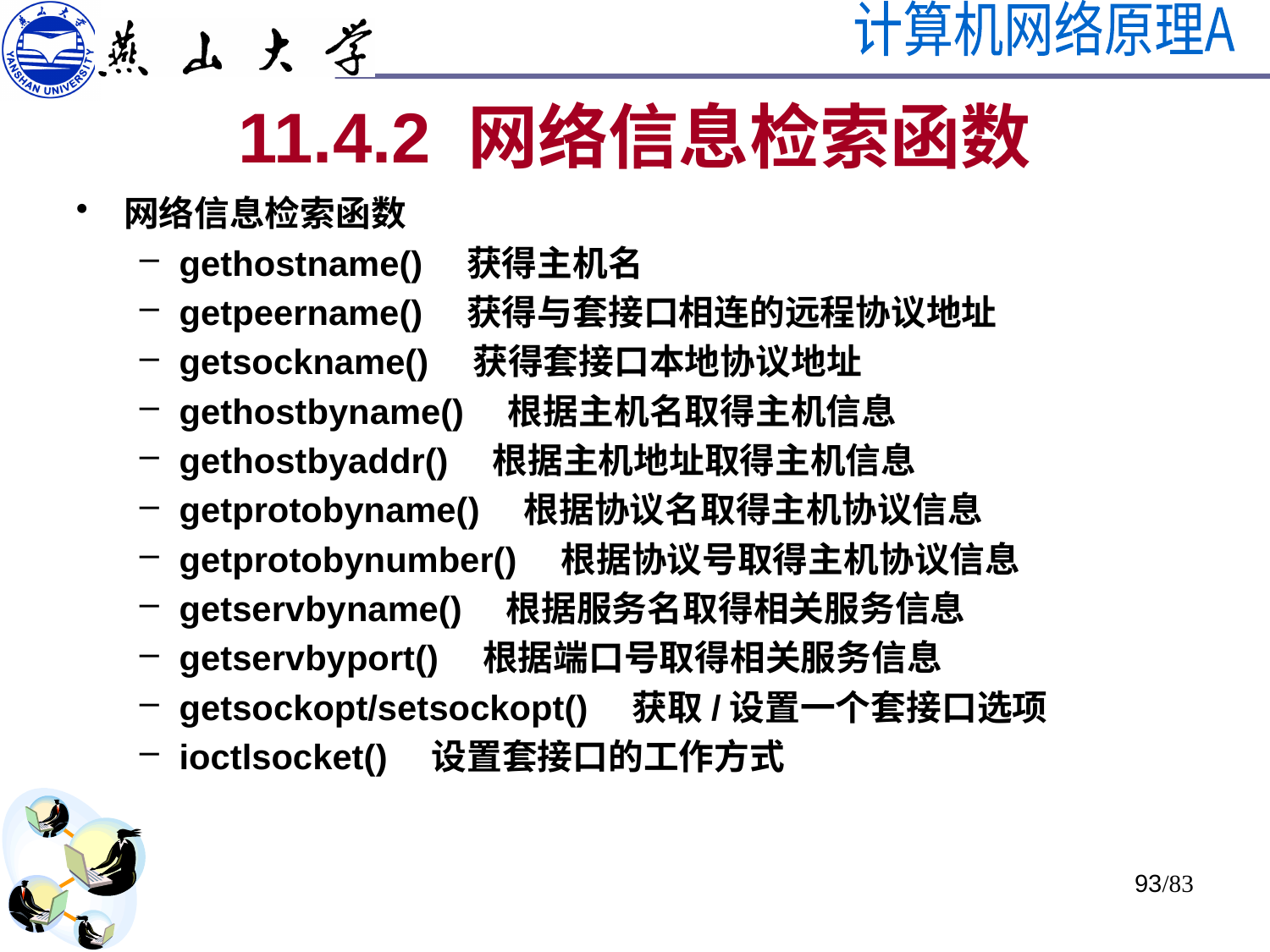

# 11.4.2 网络信息检索函数
网络信息检索函数
gethostname()　获得主机名
getpeername()　获得与套接口相连的远程协议地址
getsockname()　获得套接口本地协议地址
gethostbyname()　根据主机名取得主机信息
gethostbyaddr()　根据主机地址取得主机信息
getprotobyname()　根据协议名取得主机协议信息
getprotobynumber()　根据协议号取得主机协议信息
getservbyname()　根据服务名取得相关服务信息
getservbyport()　根据端口号取得相关服务信息
getsockopt/setsockopt()　获取/设置一个套接口选项
ioctlsocket()　设置套接口的工作方式
93/83